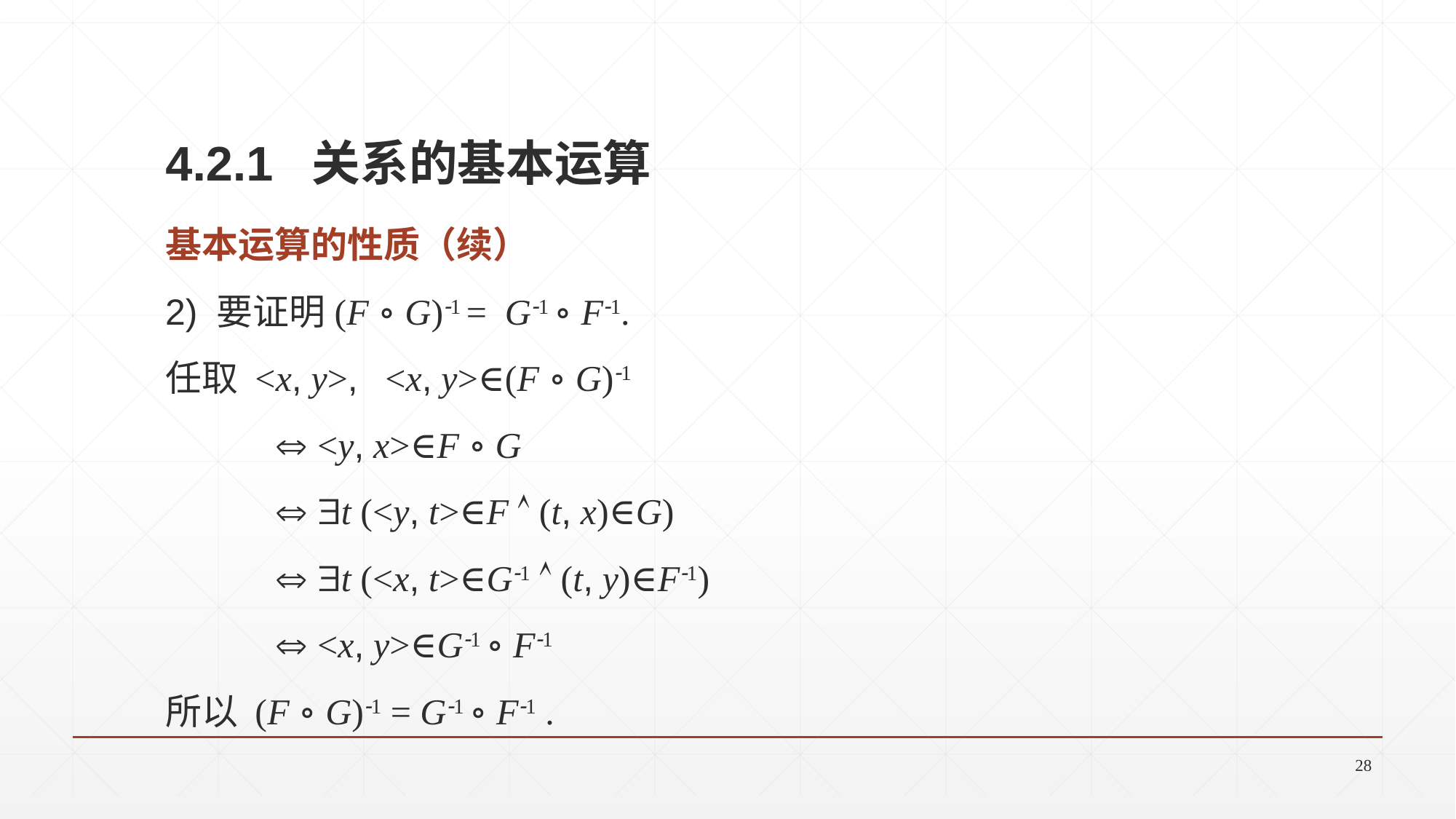

4.2.1  关系的基本运算
基本运算的性质（续）
2) 要证明(F ∘ G)−1 =  G−1 ∘ F−1.
任取 <x, y>,   <x, y>∈(F ∘ G)−1
         	⇔ <y, x>∈F ∘ G
         	⇔ ∃t (<y, t>∈F ∧ (t, x)∈G)
         	⇔ ∃t (<x, t>∈G−1 ∧ (t, y)∈F−1)
         	⇔ <x, y>∈G−1 ∘ F−1
所以 (F ∘ G)−1 = G−1 ∘ F−1 .
28